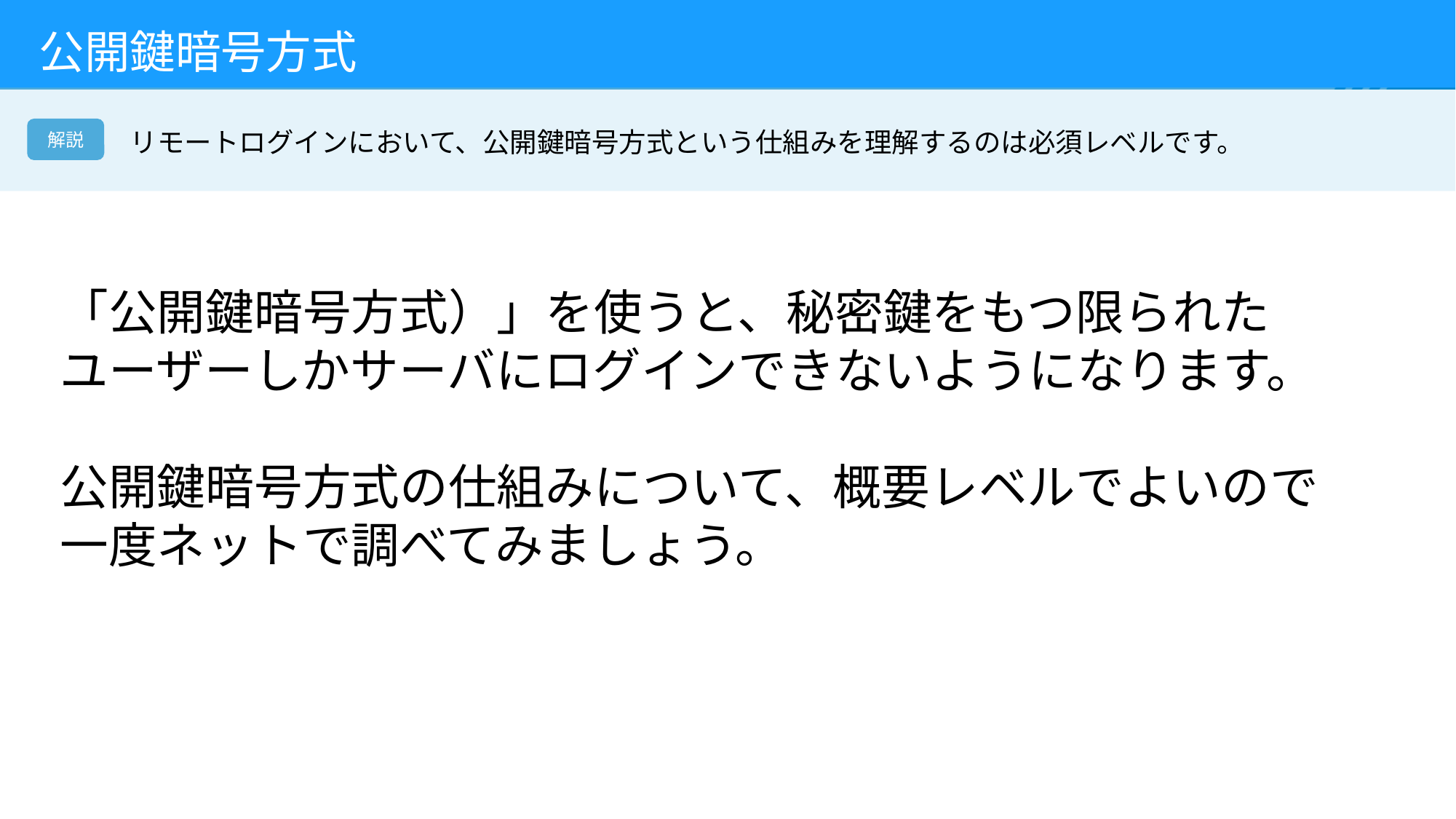

# 公開鍵暗号方式

解説
リモートログインにおいて、公開鍵暗号方式という仕組みを理解するのは必須レベルです。
「公開鍵暗号方式）」を使うと、秘密鍵をもつ限られた
ユーザーしかサーバにログインできないようになります。

公開鍵暗号方式の仕組みについて、概要レベルでよいので
一度ネットで調べてみましょう。